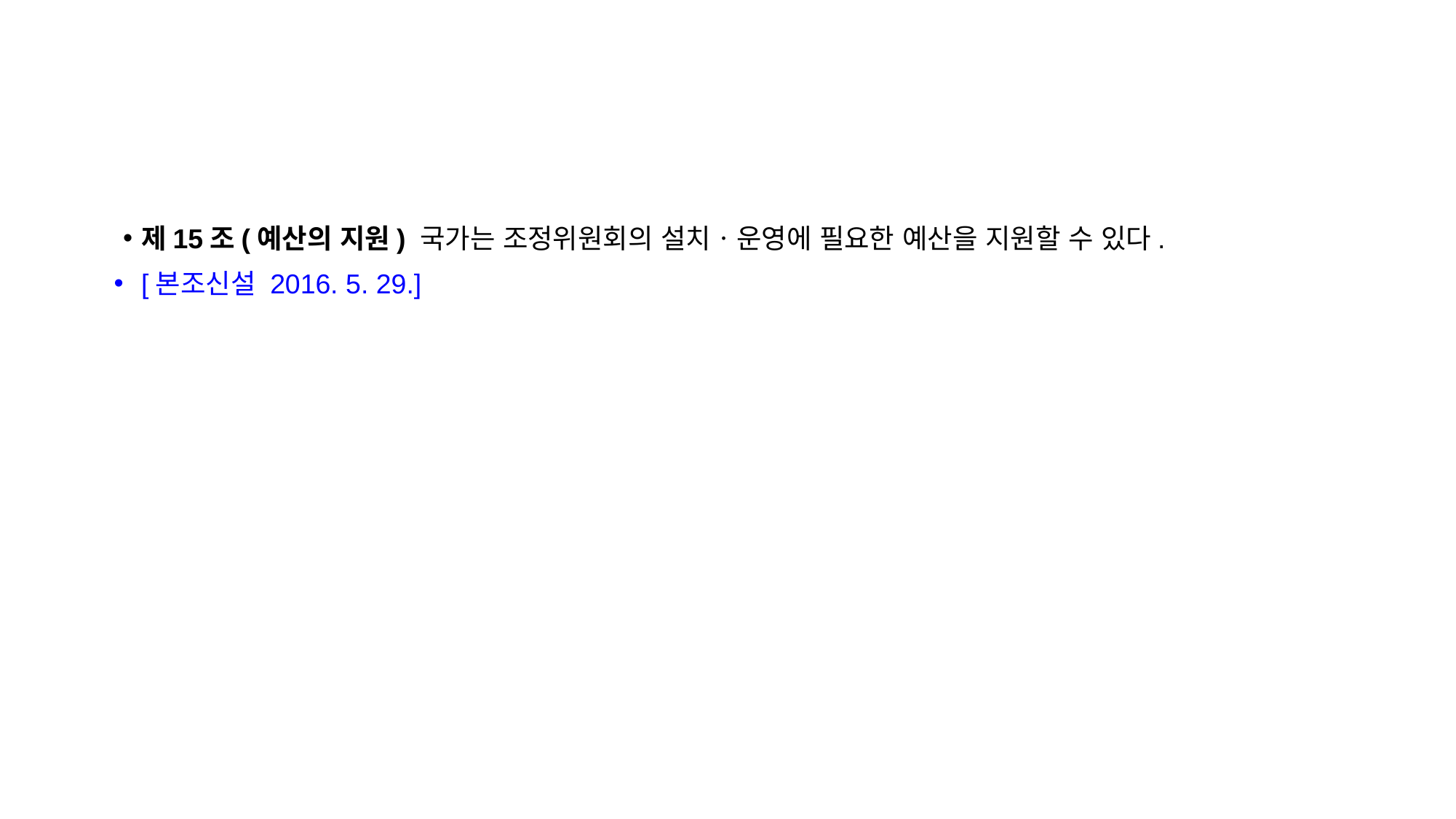

제15조(예산의 지원) 국가는 조정위원회의 설치ㆍ운영에 필요한 예산을 지원할 수 있다.
[본조신설 2016. 5. 29.]